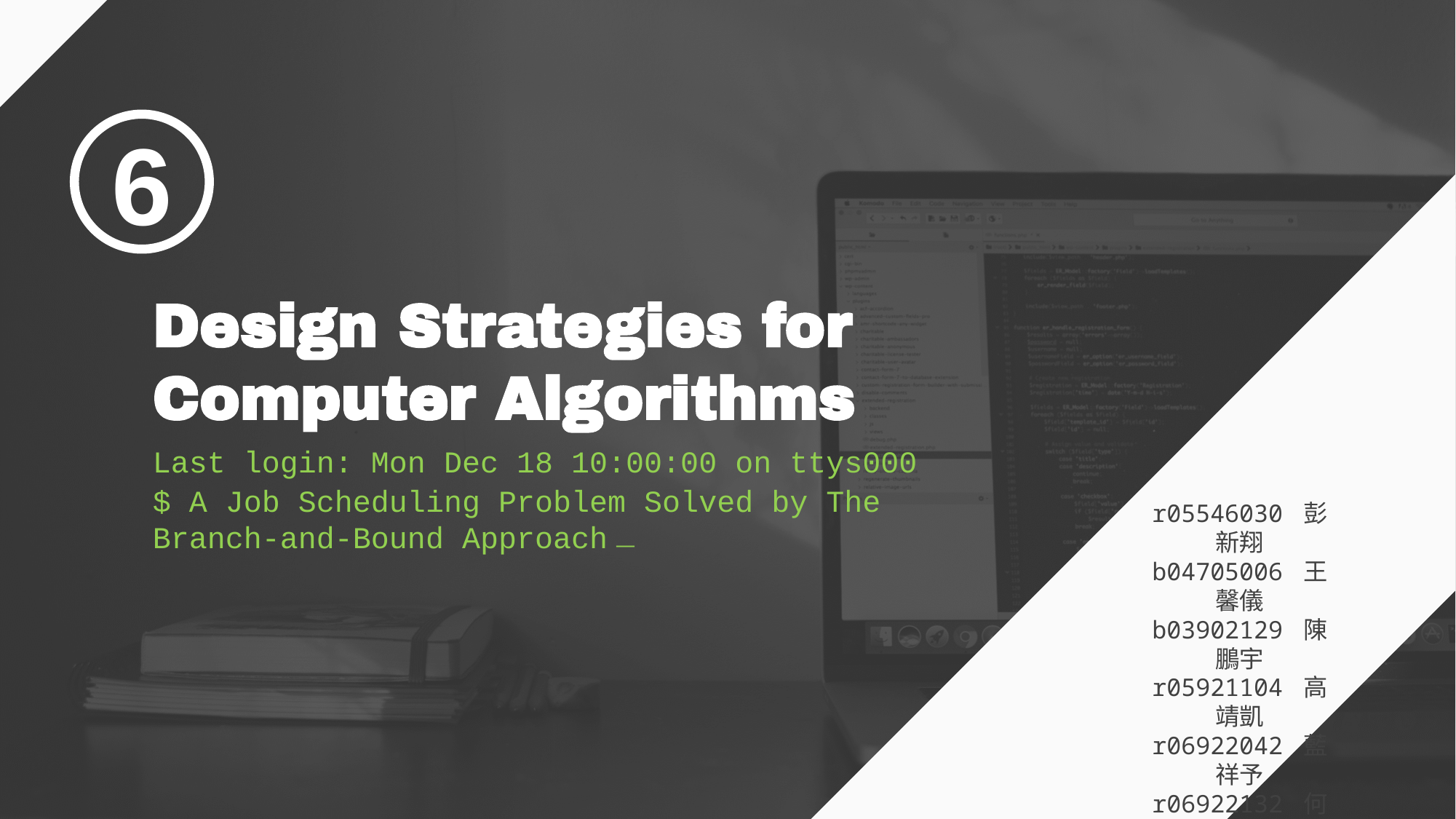

6
Design Strategies for Computer Algorithms
Last login: Mon Dec 18 10:00:00 on ttys000
$ A Job Scheduling Problem Solved by The Branch-and-Bound Approach
r05546030 彭新翔
b04705006 王馨儀
b03902129 陳鵬宇
r05921104 高靖凱
r06922042 藍祥予
r06922132 何羿辰
r06922141 蔡玄中
_